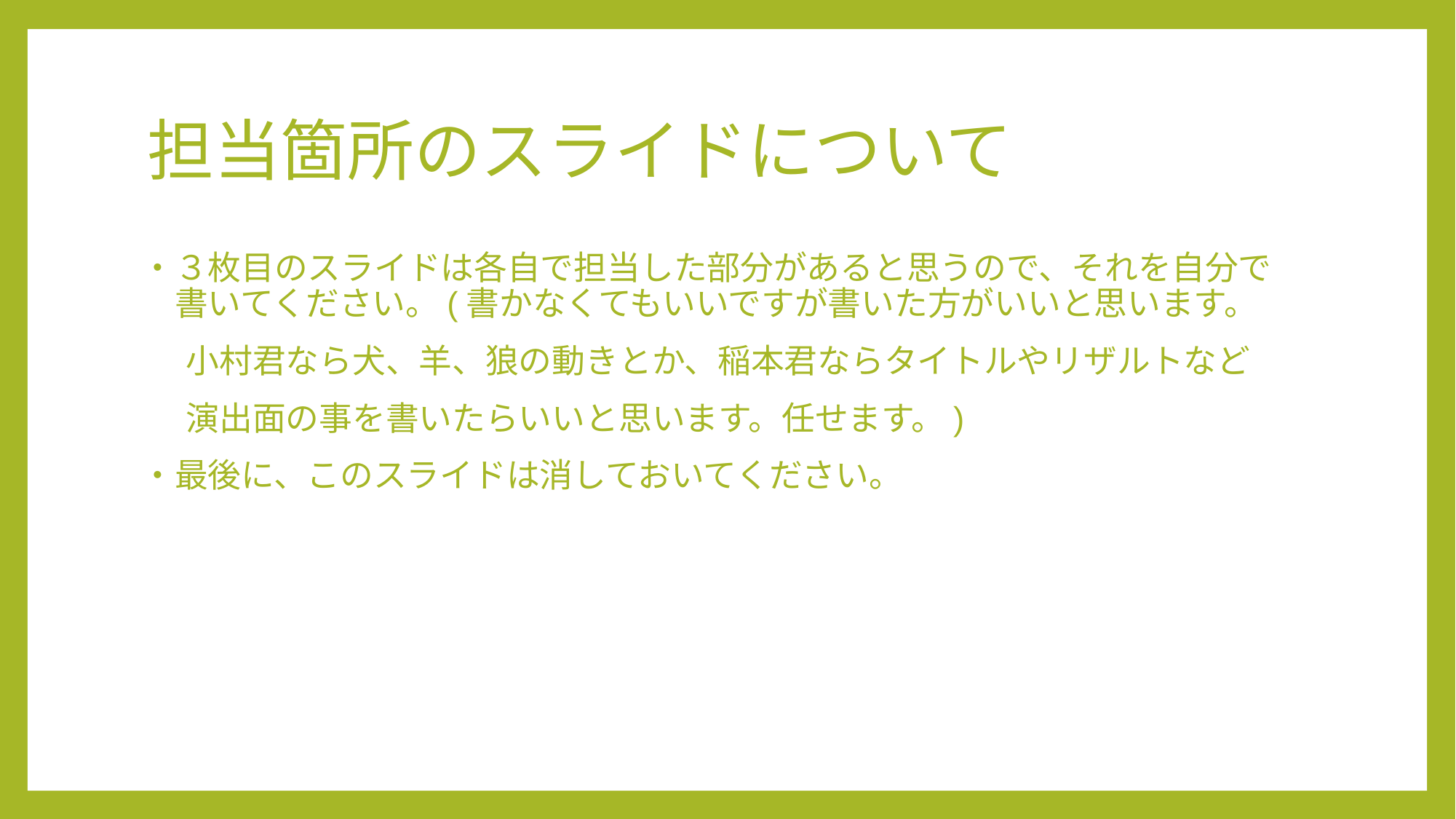

# 担当箇所のスライドについて
３枚目のスライドは各自で担当した部分があると思うので、それを自分で書いてください。(書かなくてもいいですが書いた方がいいと思います。
　小村君なら犬、羊、狼の動きとか、稲本君ならタイトルやリザルトなど
　演出面の事を書いたらいいと思います。任せます。)
最後に、このスライドは消しておいてください。